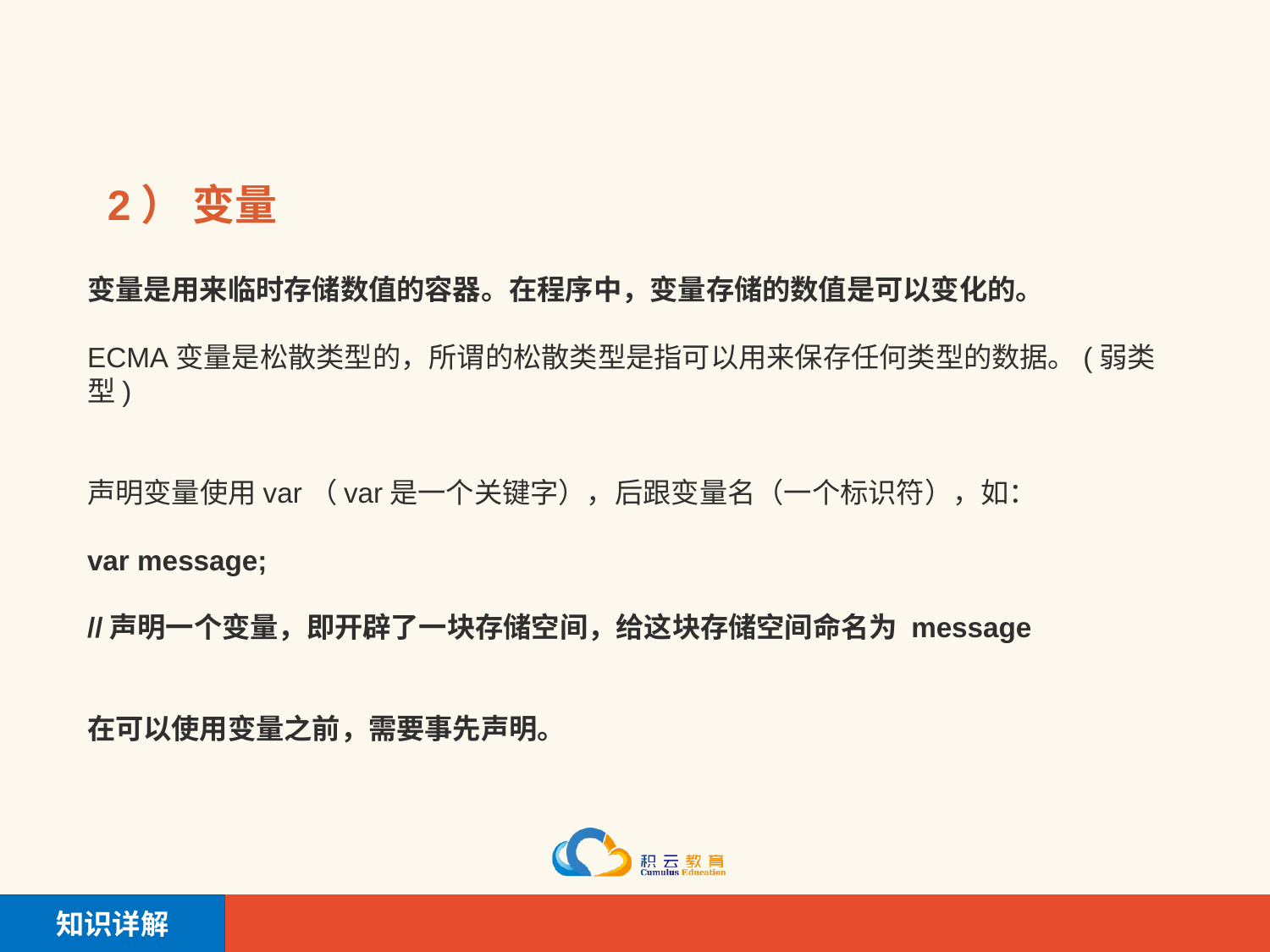

2） 变量
变量是用来临时存储数值的容器。在程序中，变量存储的数值是可以变化的。

ECMA变量是松散类型的，所谓的松散类型是指可以用来保存任何类型的数据。(弱类型)

声明变量使用var（var是一个关键字），后跟变量名（一个标识符），如：

var message;

//声明一个变量，即开辟了一块存储空间，给这块存储空间命名为 message

在可以使用变量之前，需要事先声明。